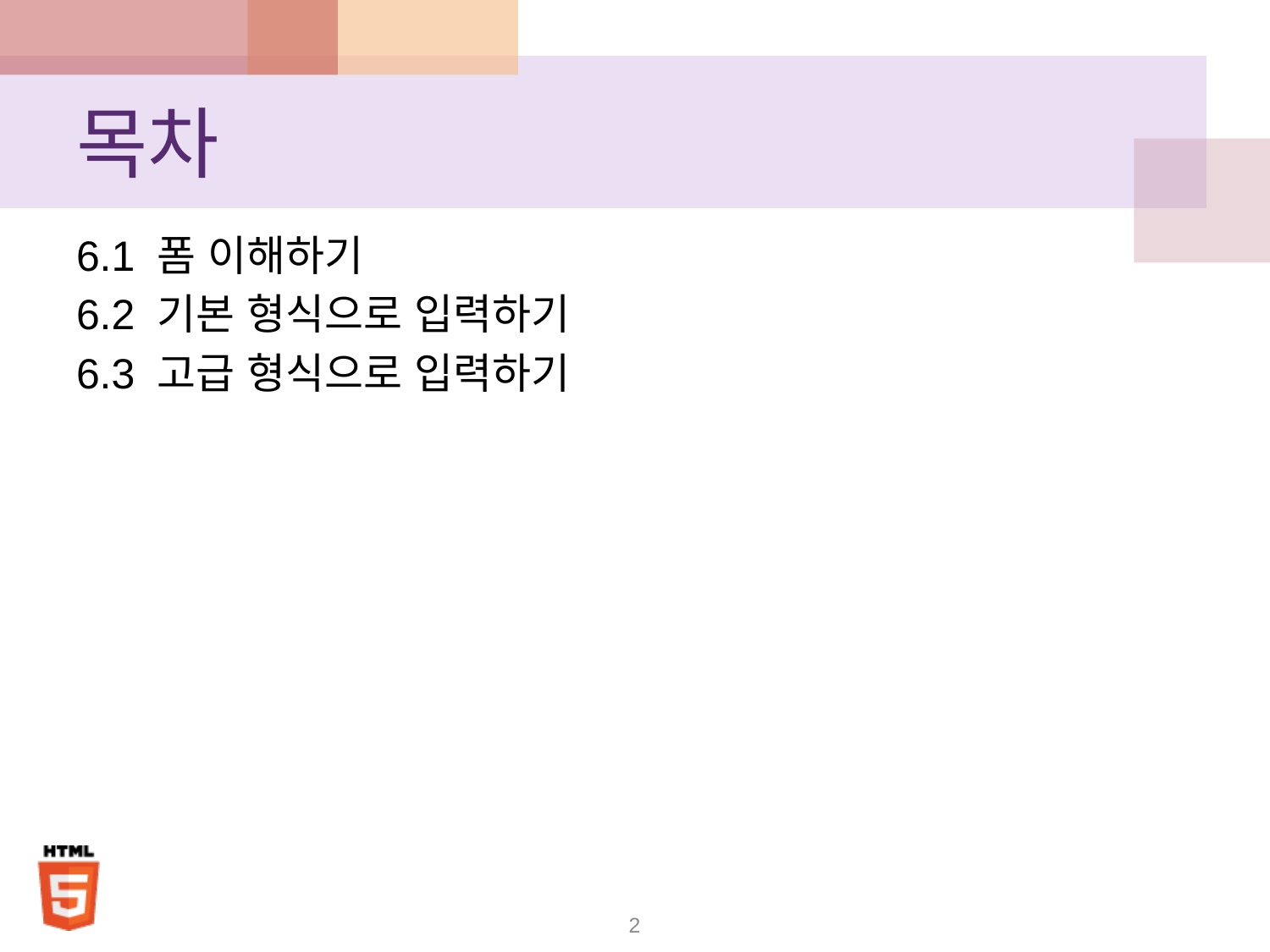

# 목차
6.1 폼 이해하기
6.2 기본 형식으로 입력하기
6.3 고급 형식으로 입력하기
2